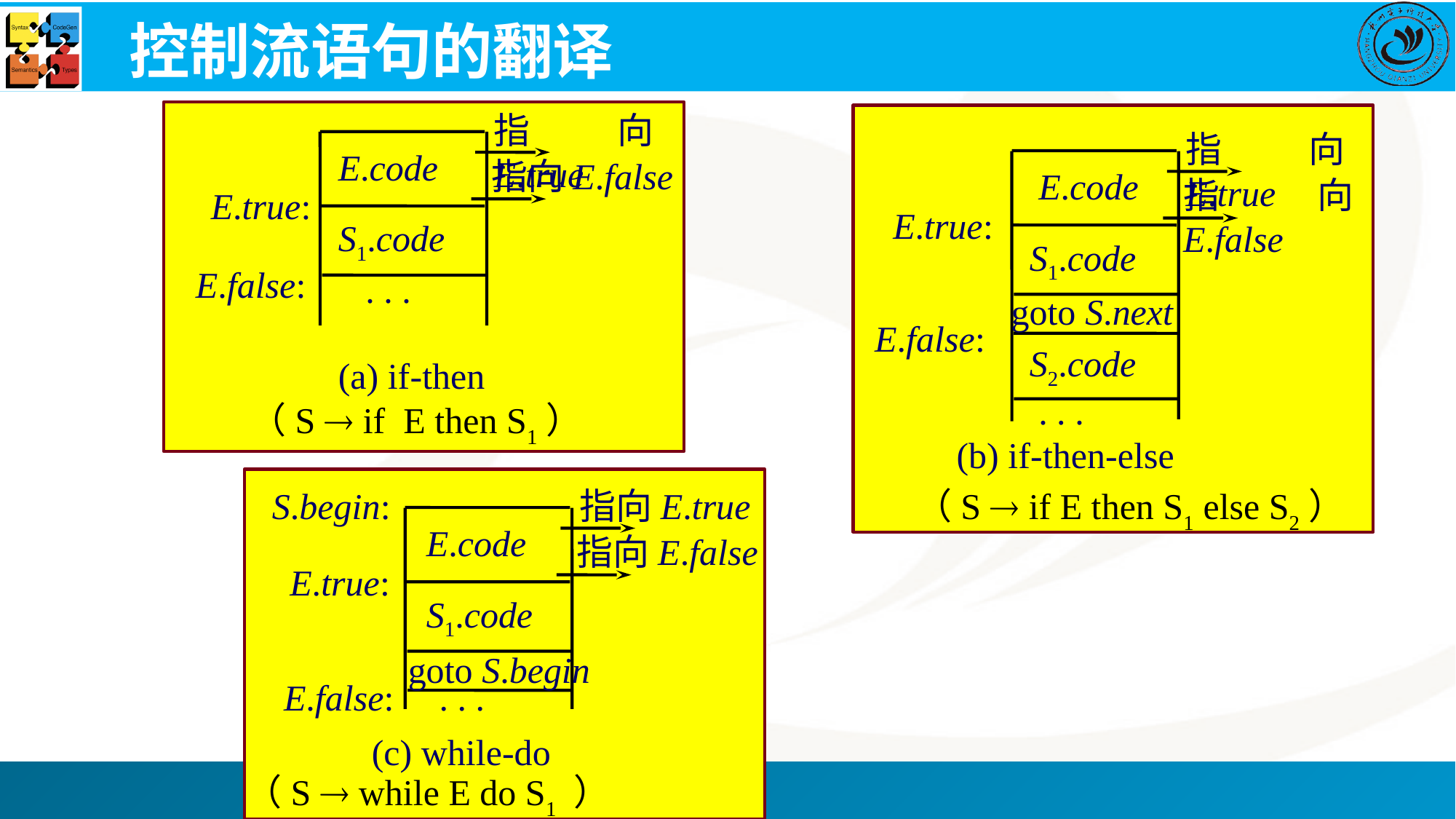

# 控制流语句的翻译

指向E.true

E.code
指向E.false

E.true:

S1.code
. . .

(a) if-then
E.false:
（S → if  E then S1）

指向E.true

E.code
指向E.false

E.true:

S1.code
goto S.next

E.false:

S2.code
. . .

(b) if-then-else
（S → if E then S1 else S2）

S.begin:
指向E.true

E.code
指向E.false

E.true:

S1.code
goto S.begin

. . .

(c) while-do
E.false:
（S → while E do S1 ）
61